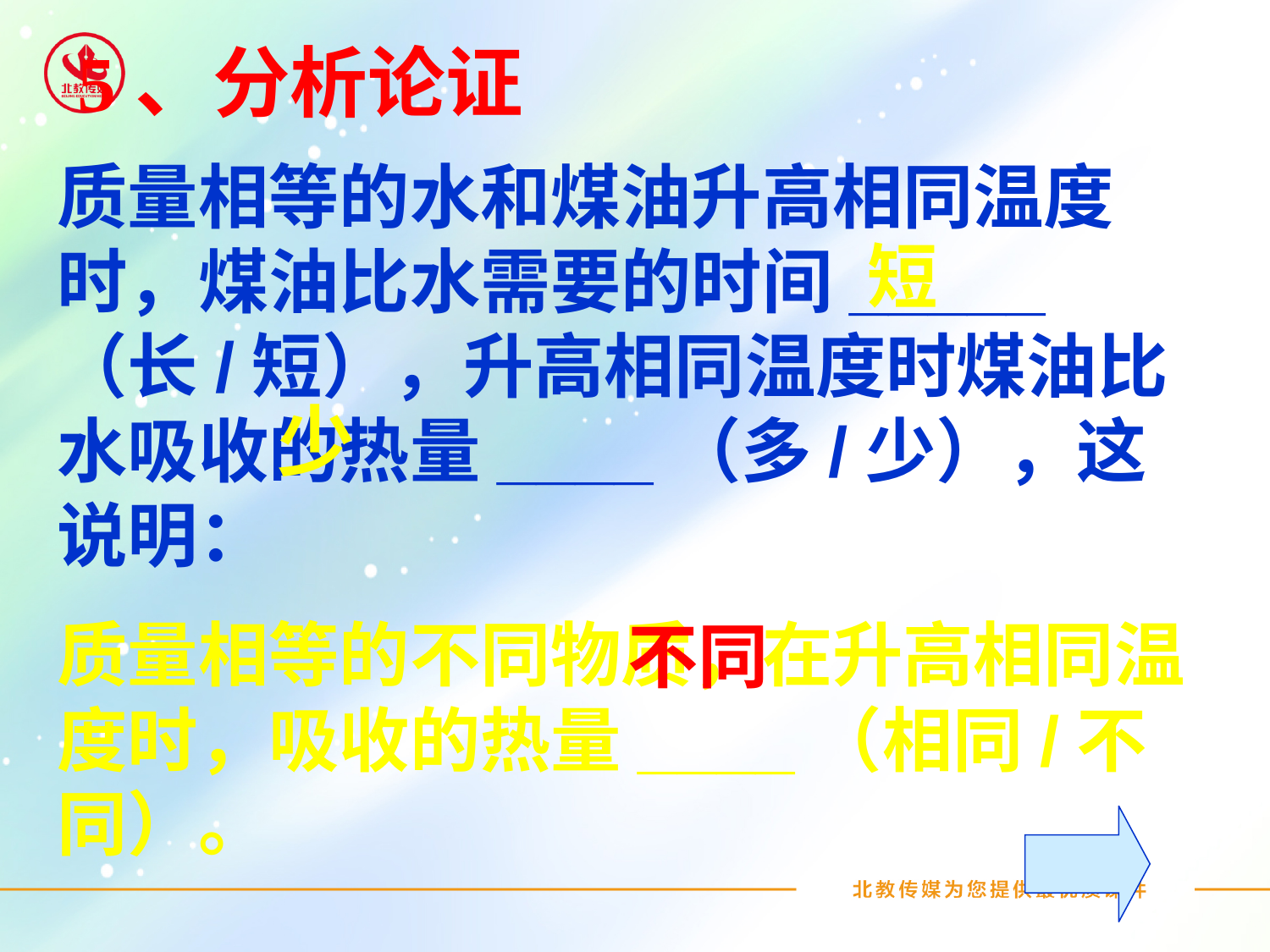

5、分析论证
质量相等的水和煤油升高相同温度时，煤油比水需要的时间_____（长/短），升高相同温度时煤油比水吸收的热量____（多/少），这说明：
质量相等的不同物质，在升高相同温度时，吸收的热量____（相同/不同）。
短
少
不同